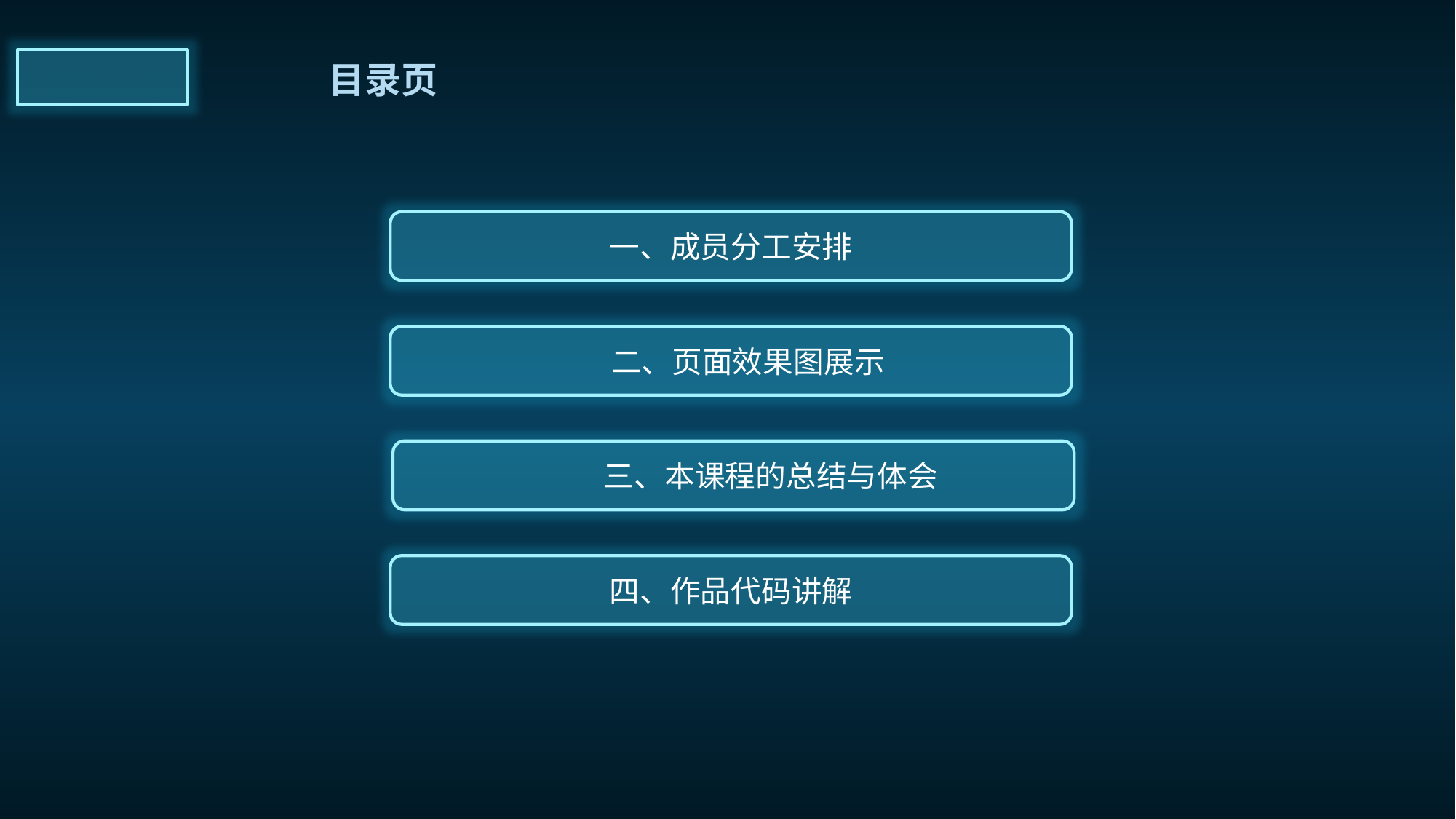

目录页
一、成员分工安排
    二、页面效果图展示
          三、本课程的总结与体会
四、作品代码讲解